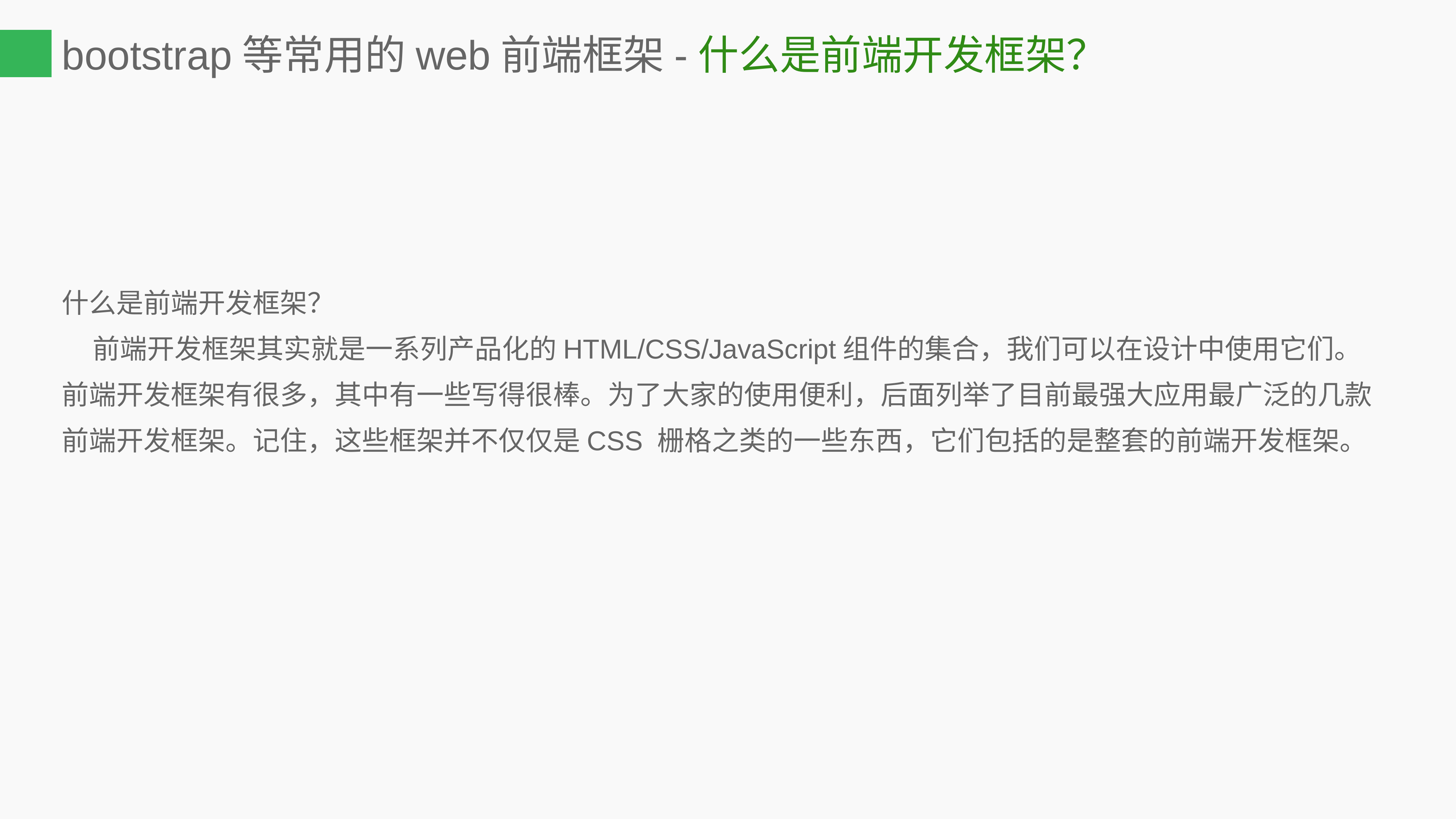

# bootstrap等常用的web前端框架-什么是前端开发框架？
什么是前端开发框架？
    前端开发框架其实就是一系列产品化的HTML/CSS/JavaScript组件的集合，我们可以在设计中使用它们。前端开发框架有很多，其中有一些写得很棒。为了大家的使用便利，后面列举了目前最强大应用最广泛的几款前端开发框架。记住，这些框架并不仅仅是CSS 栅格之类的一些东西，它们包括的是整套的前端开发框架。